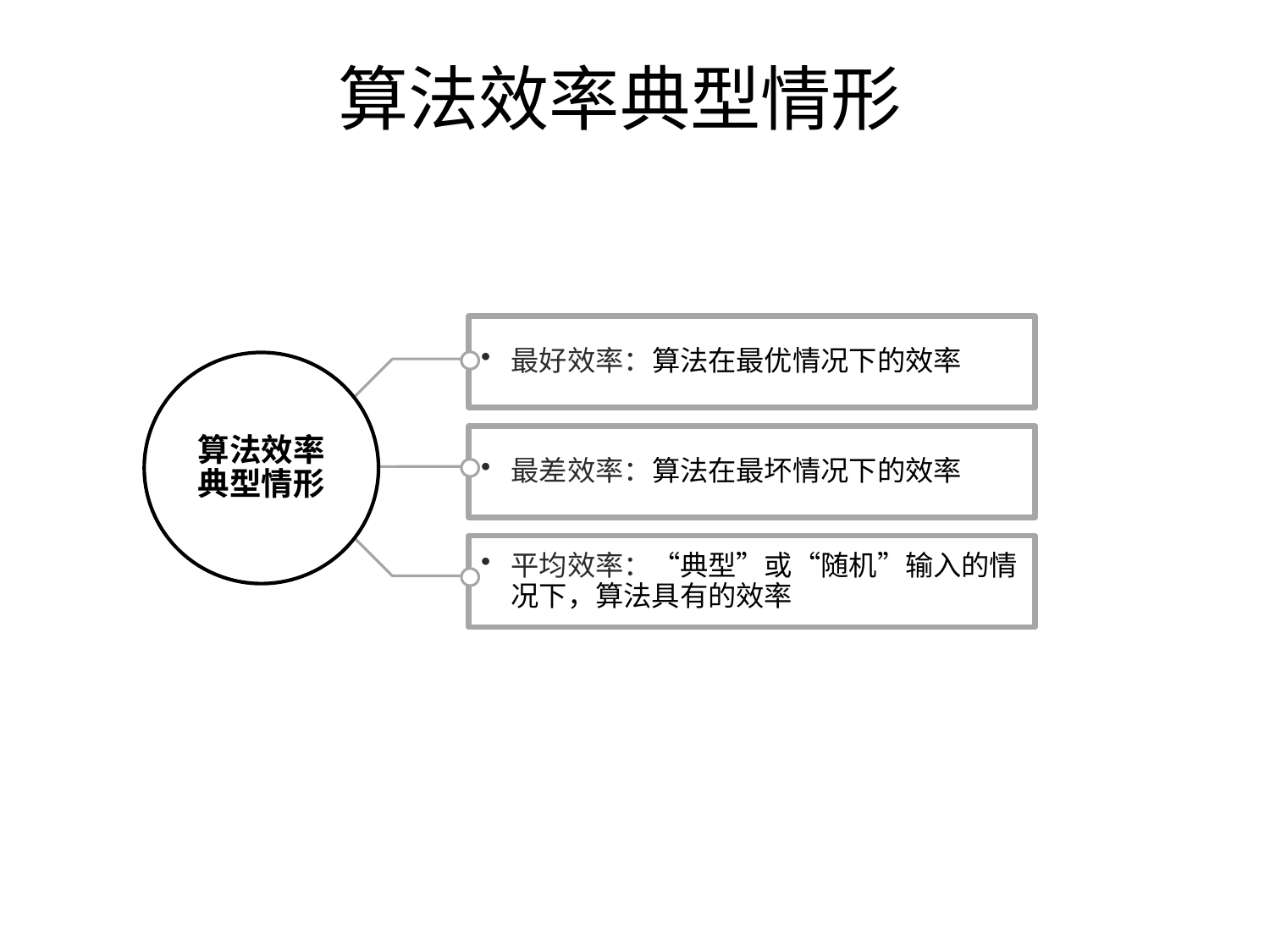

# 算法效率典型情形
最好效率：算法在最优情况下的效率

算法效率
典型情形

最差效率：算法在最坏情况下的效率

平均效率：“典型”或“随机”输入的情况下，算法具有的效率

71